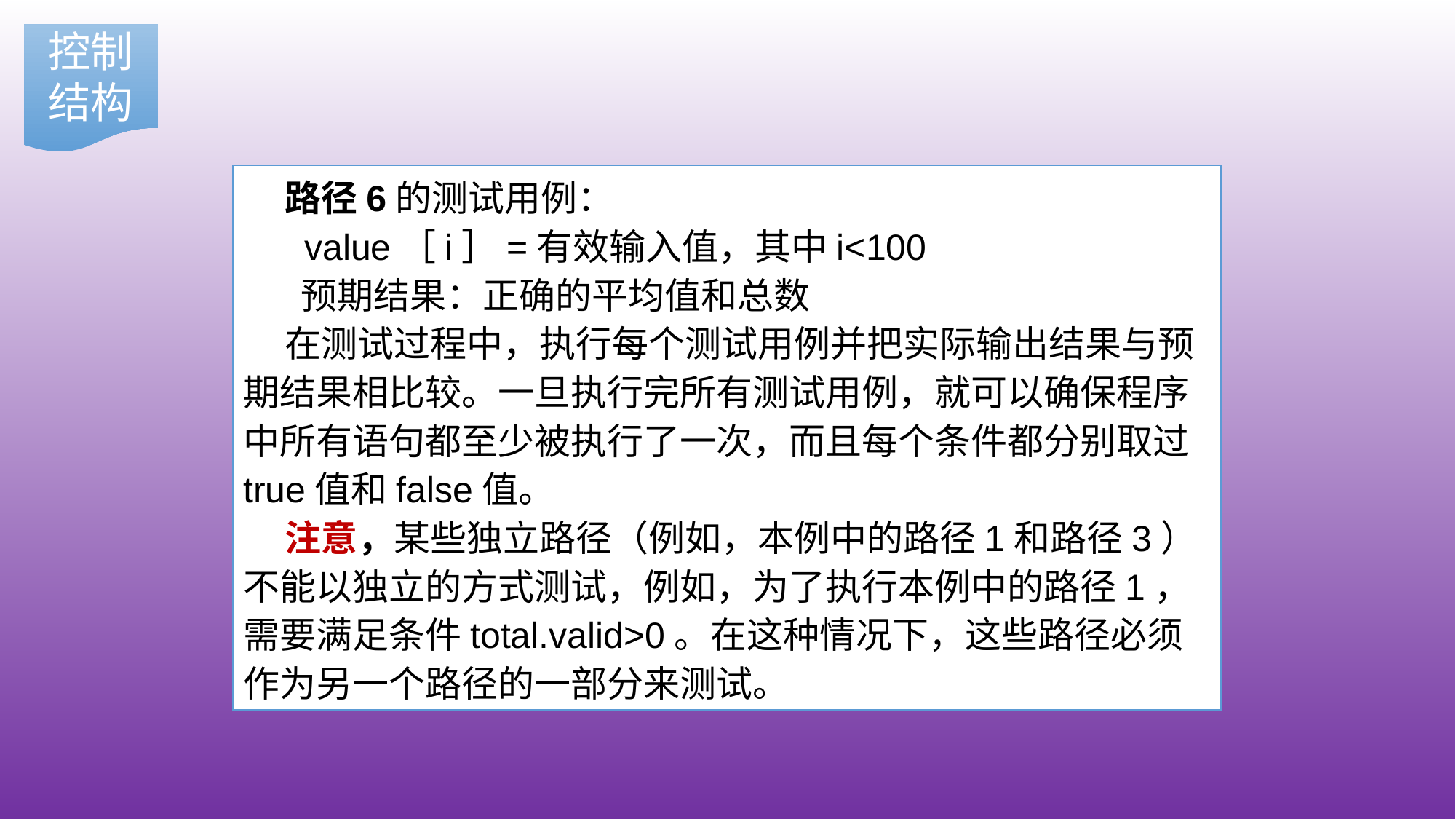

控制结构
    路径6的测试用例：
      value［i］=有效输入值，其中i<100
      预期结果：正确的平均值和总数
    在测试过程中，执行每个测试用例并把实际输出结果与预期结果相比较。一旦执行完所有测试用例，就可以确保程序中所有语句都至少被执行了一次，而且每个条件都分别取过true值和false值。
    注意，某些独立路径（例如，本例中的路径1和路径3）不能以独立的方式测试，例如，为了执行本例中的路径1，需要满足条件total.valid>0。在这种情况下，这些路径必须作为另一个路径的一部分来测试。